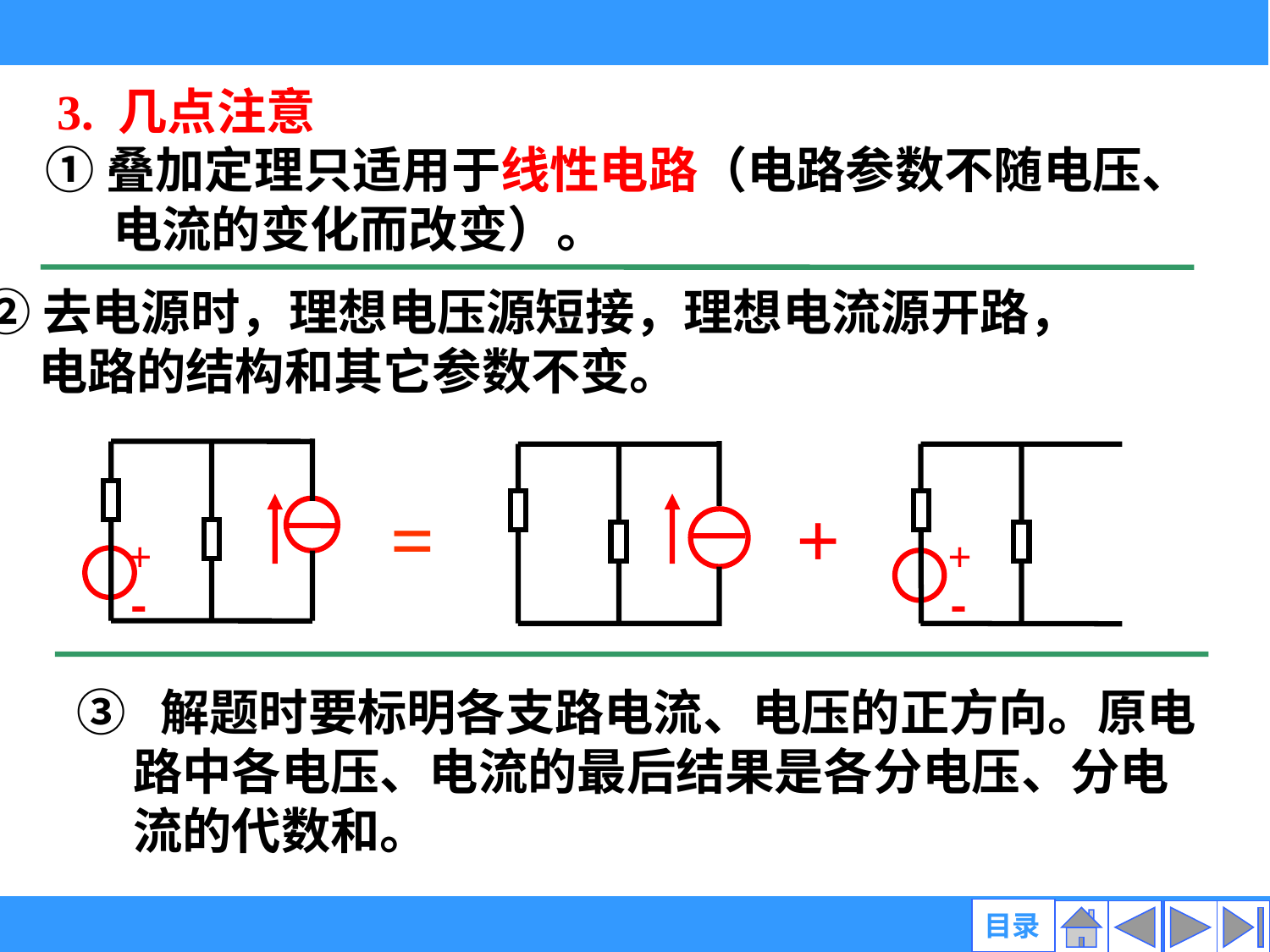

3. 几点注意
①叠加定理只适用于线性电路（电路参数不随电压、
     电流的变化而改变）。

②去电源时，理想电压源短接，理想电流源开路，
    电路的结构和其它参数不变。

+
-

+
-

=
+

③  解题时要标明各支路电流、电压的正方向。原电
    路中各电压、电流的最后结果是各分电压、分电
    流的代数和。